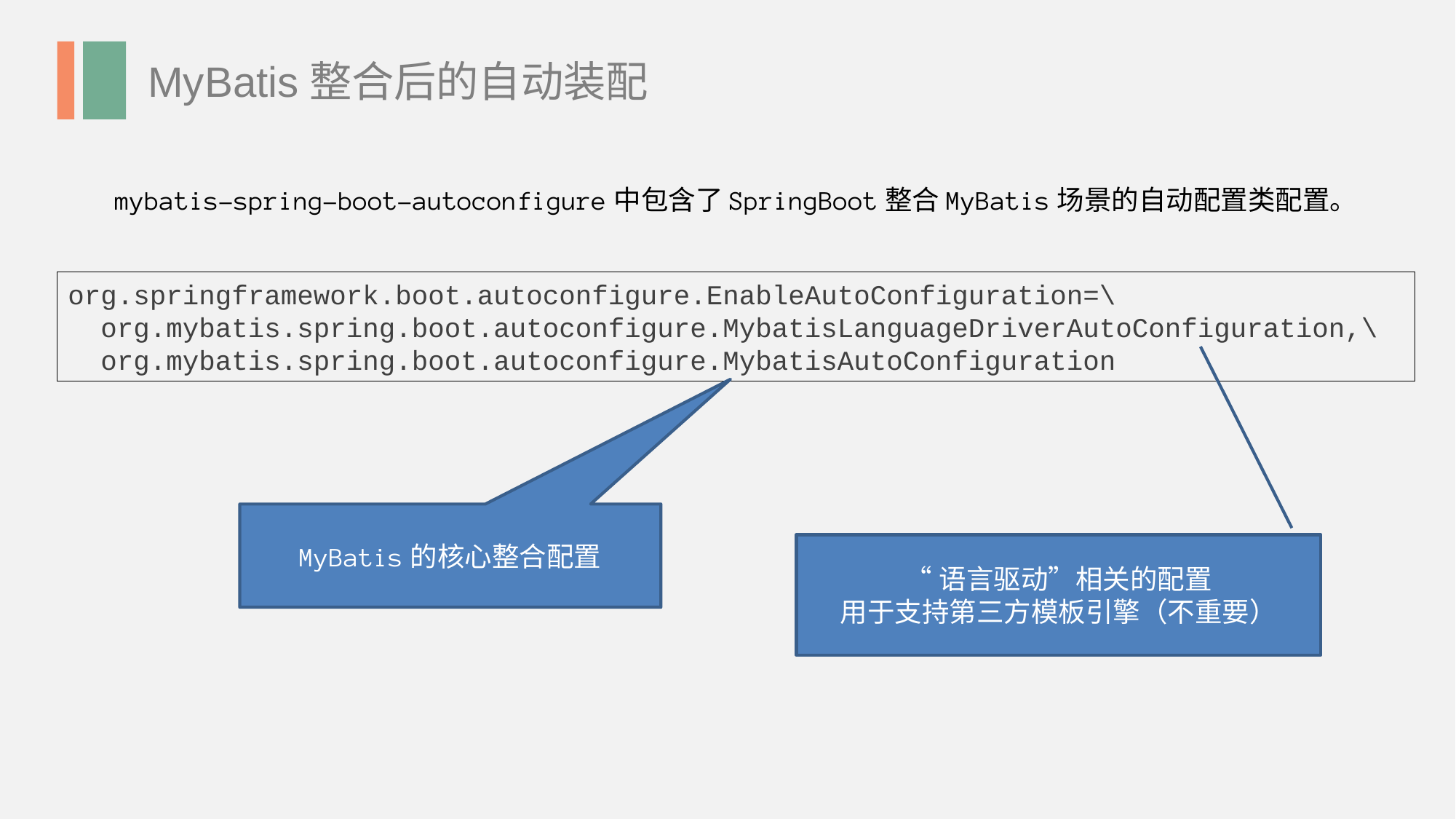

MyBatis整合后的自动装配
mybatis-spring-boot-autoconfigure中包含了SpringBoot整合MyBatis场景的自动配置类配置。
org.springframework.boot.autoconfigure.EnableAutoConfiguration=\
  org.mybatis.spring.boot.autoconfigure.MybatisLanguageDriverAutoConfiguration,\
  org.mybatis.spring.boot.autoconfigure.MybatisAutoConfiguration
MyBatis的核心整合配置
“语言驱动”相关的配置
用于支持第三方模板引擎（不重要）